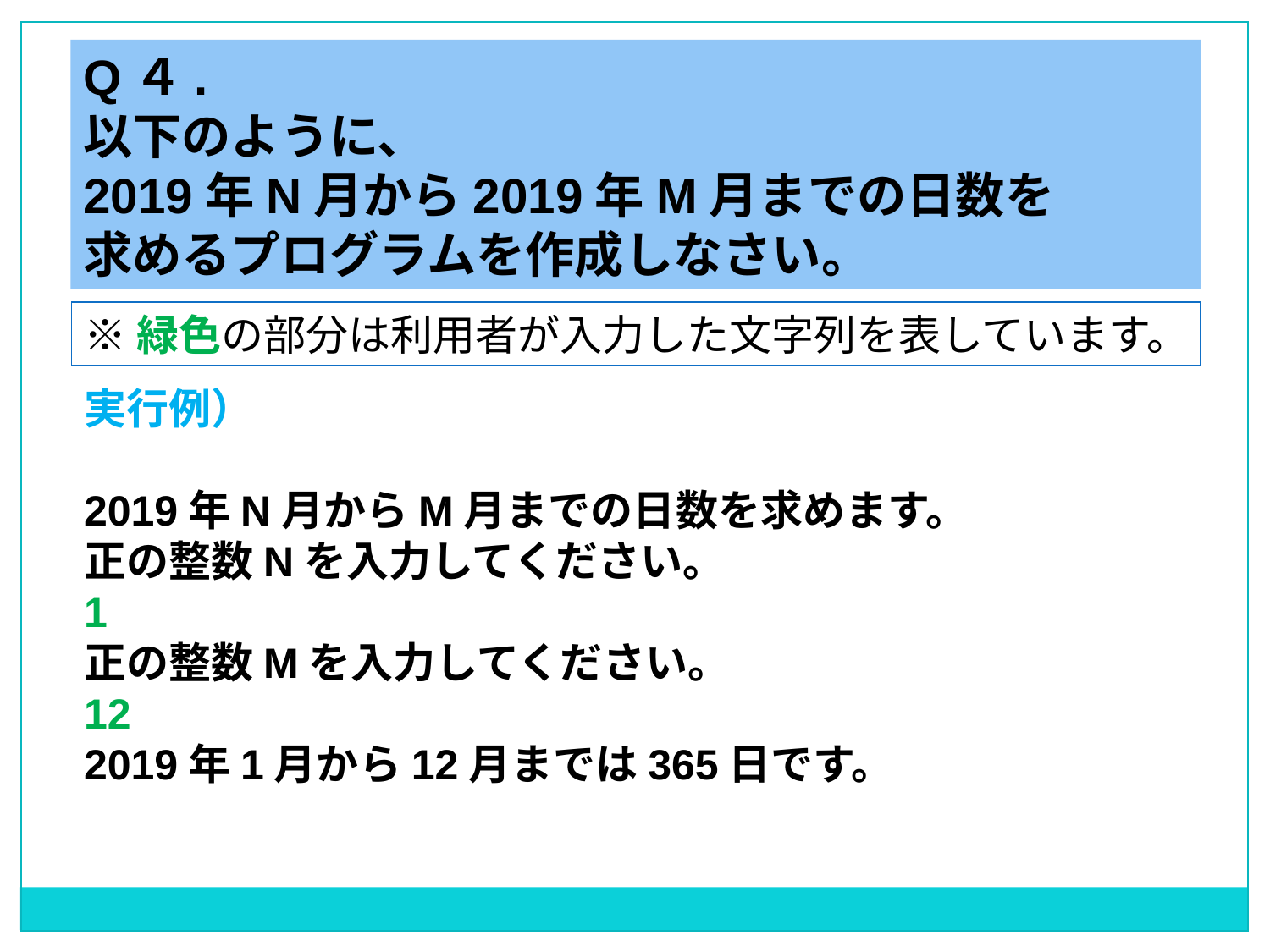

Q４.
以下のように、
2019年N月から2019年M月までの日数を
求めるプログラムを作成しなさい。
※緑色の部分は利用者が入力した文字列を表しています。
実行例）

2019年N月からM月までの日数を求めます。
正の整数Nを入力してください。
1
正の整数Mを入力してください。
12
2019年1月から12月までは365日です。